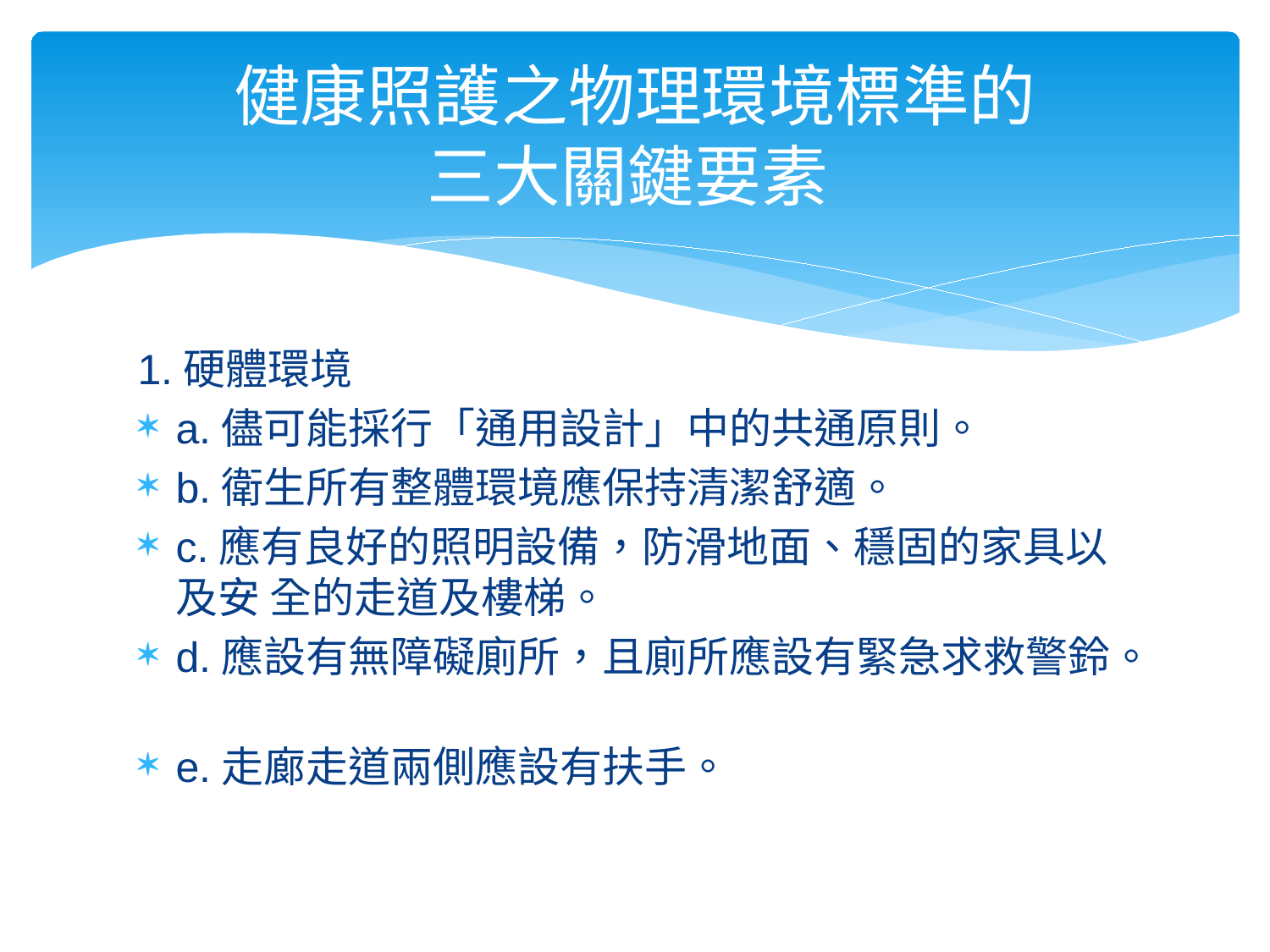

# 健康照護之物理環境標準的 三大關鍵要素
1.硬體環境
a.儘可能採行「通用設計」中的共通原則。
b.衛生所有整體環境應保持清潔舒適。
c.應有良好的照明設備，防滑地面、穩固的家具以及安 全的走道及樓梯。
d.應設有無障礙廁所，且廁所應設有緊急求救警鈴。
e.走廊走道兩側應設有扶手。